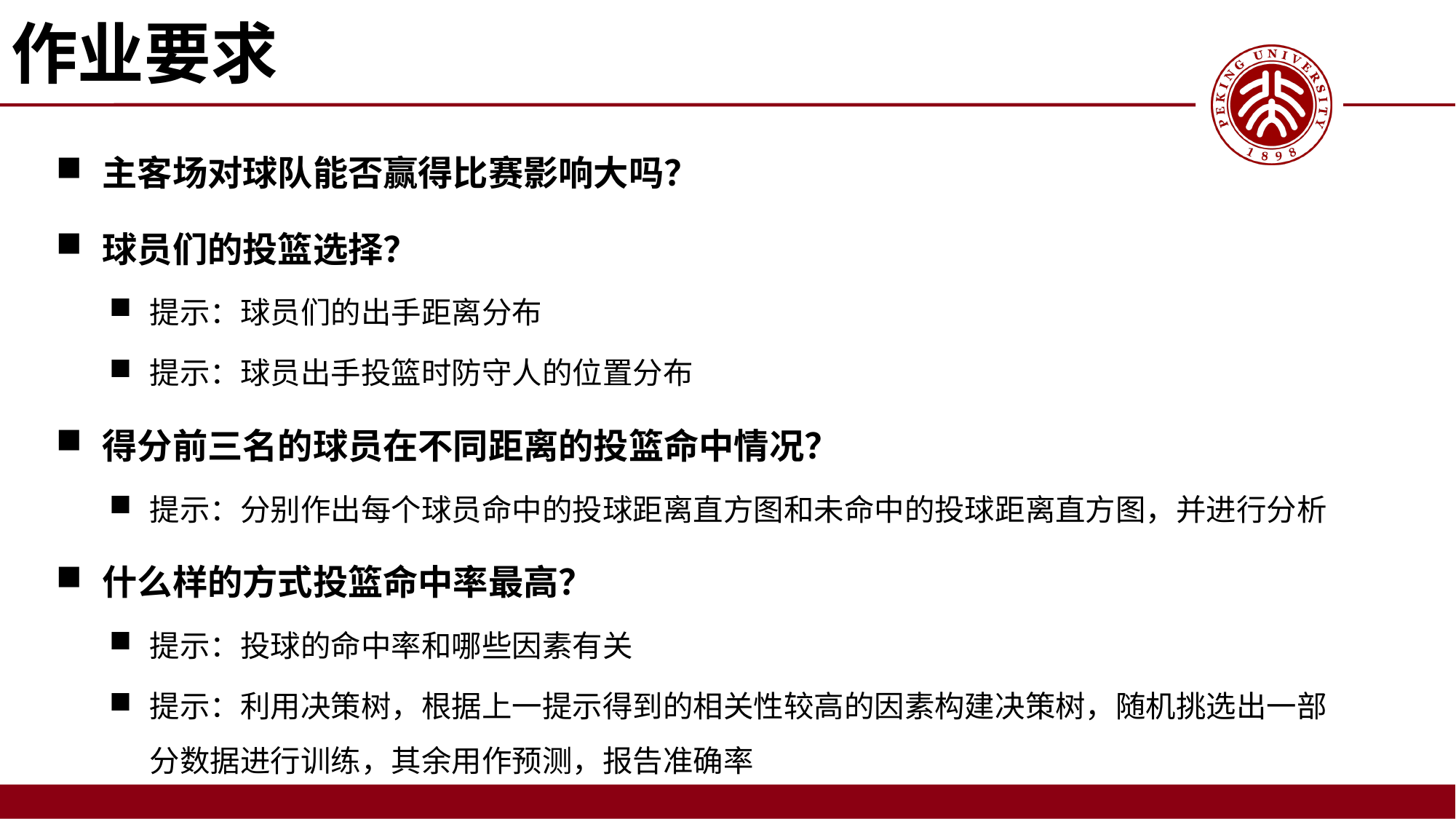

# 作业要求
主客场对球队能否赢得比赛影响大吗？
球员们的投篮选择？
提示：球员们的出手距离分布
提示：球员出手投篮时防守人的位置分布
得分前三名的球员在不同距离的投篮命中情况？
提示：分别作出每个球员命中的投球距离直方图和未命中的投球距离直方图，并进行分析
什么样的方式投篮命中率最高？
提示：投球的命中率和哪些因素有关
提示：利用决策树，根据上一提示得到的相关性较高的因素构建决策树，随机挑选出一部分数据进行训练，其余用作预测，报告准确率